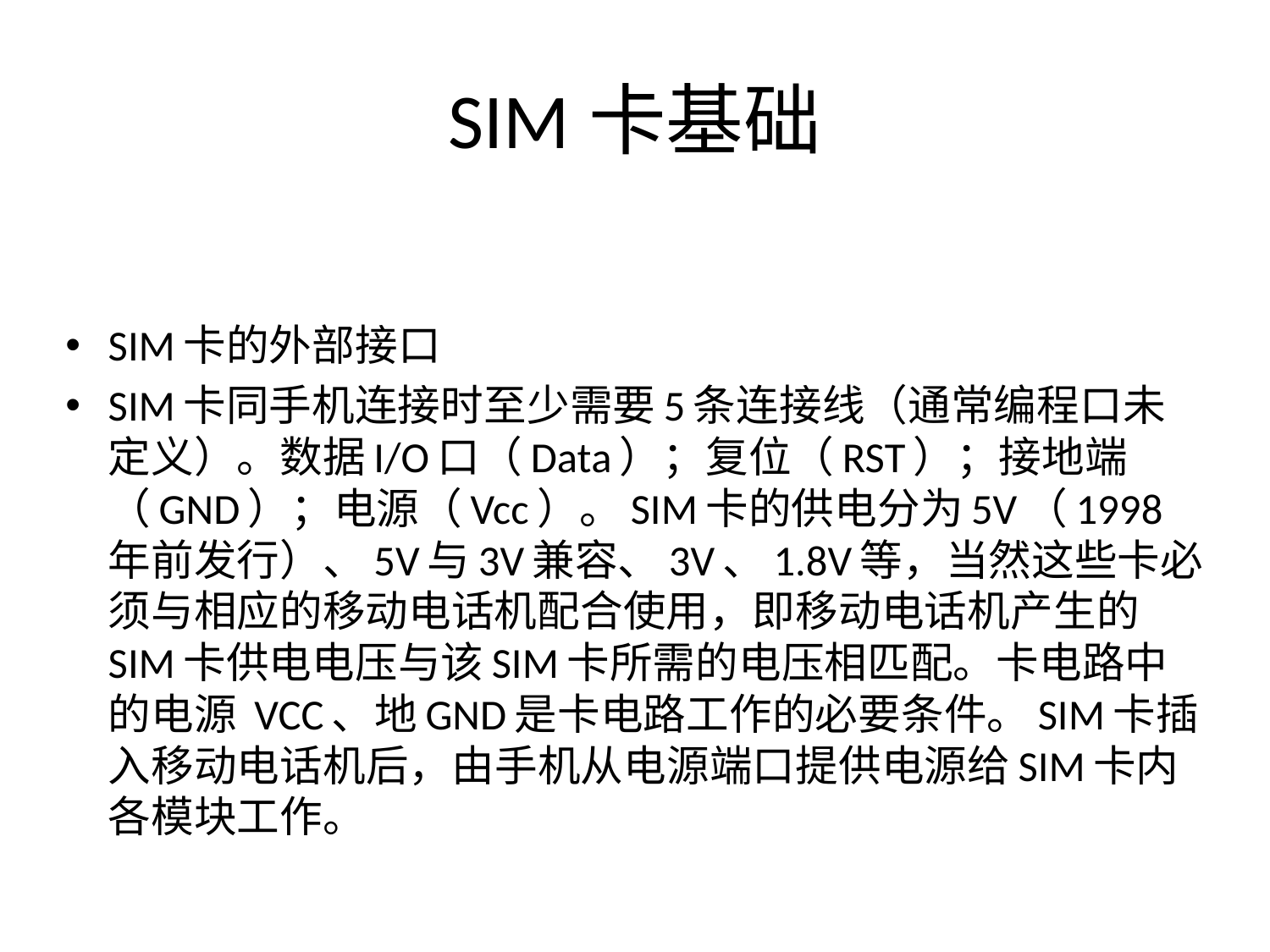

# SIM卡基础
SIM卡的外部接口
SIM卡同手机连接时至少需要5条连接线（通常编程口未定义）。数据I/O口（Data）；复位（RST）；接地端（GND）；电源（Vcc）。SIM卡的供电分为5V（1998年前发行）、5V与3V兼容、3V、1.8V等，当然这些卡必须与相应的移动电话机配合使用，即移动电话机产生的SIM卡供电电压与该SIM卡所需的电压相匹配。卡电路中的电源 VCC、地GND是卡电路工作的必要条件。SIM卡插入移动电话机后，由手机从电源端口提供电源给SIM卡内各模块工作。